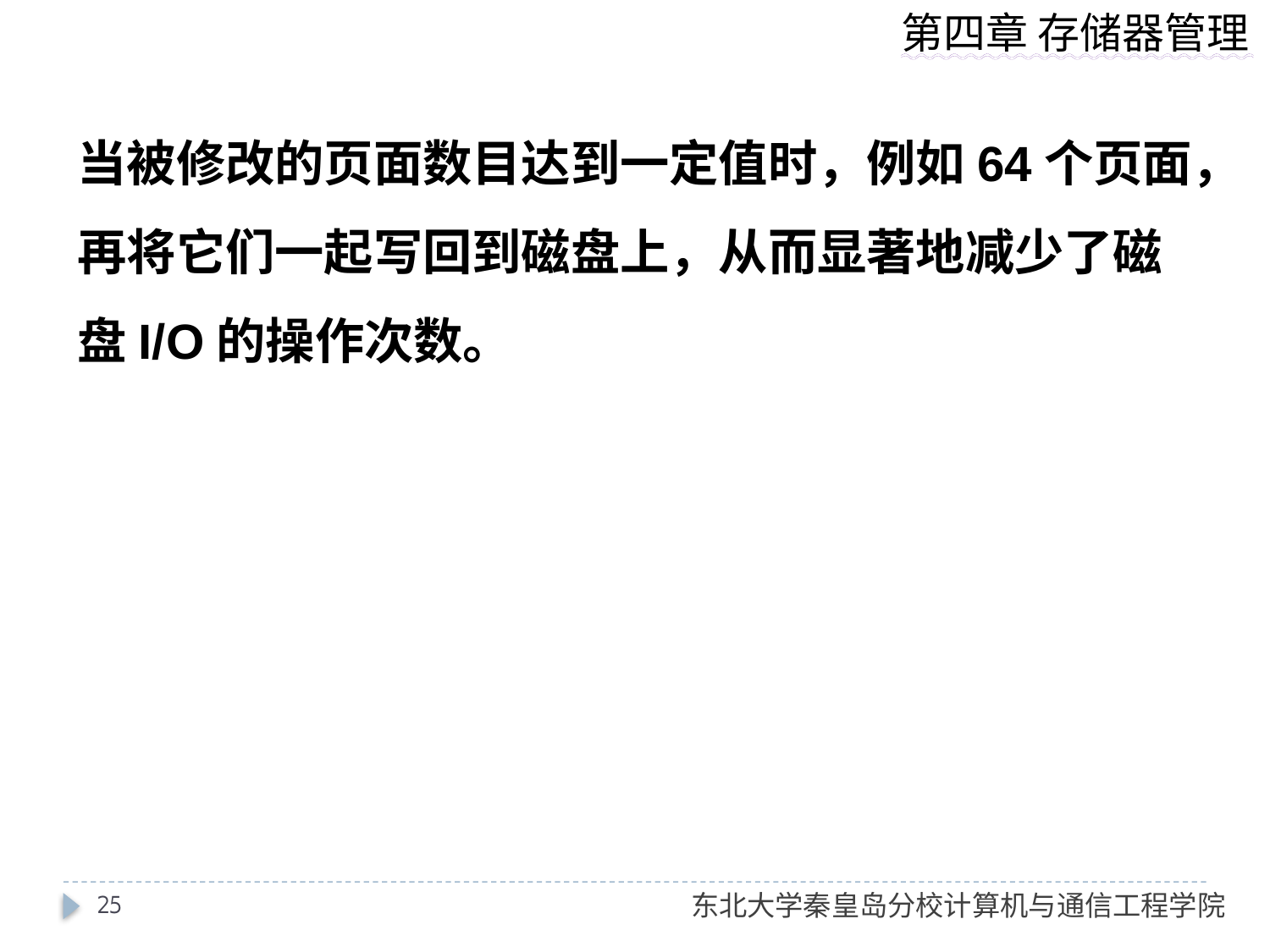

当被修改的页面数目达到一定值时，例如64个页面，再将它们一起写回到磁盘上，从而显著地减少了磁盘I/O的操作次数。
25